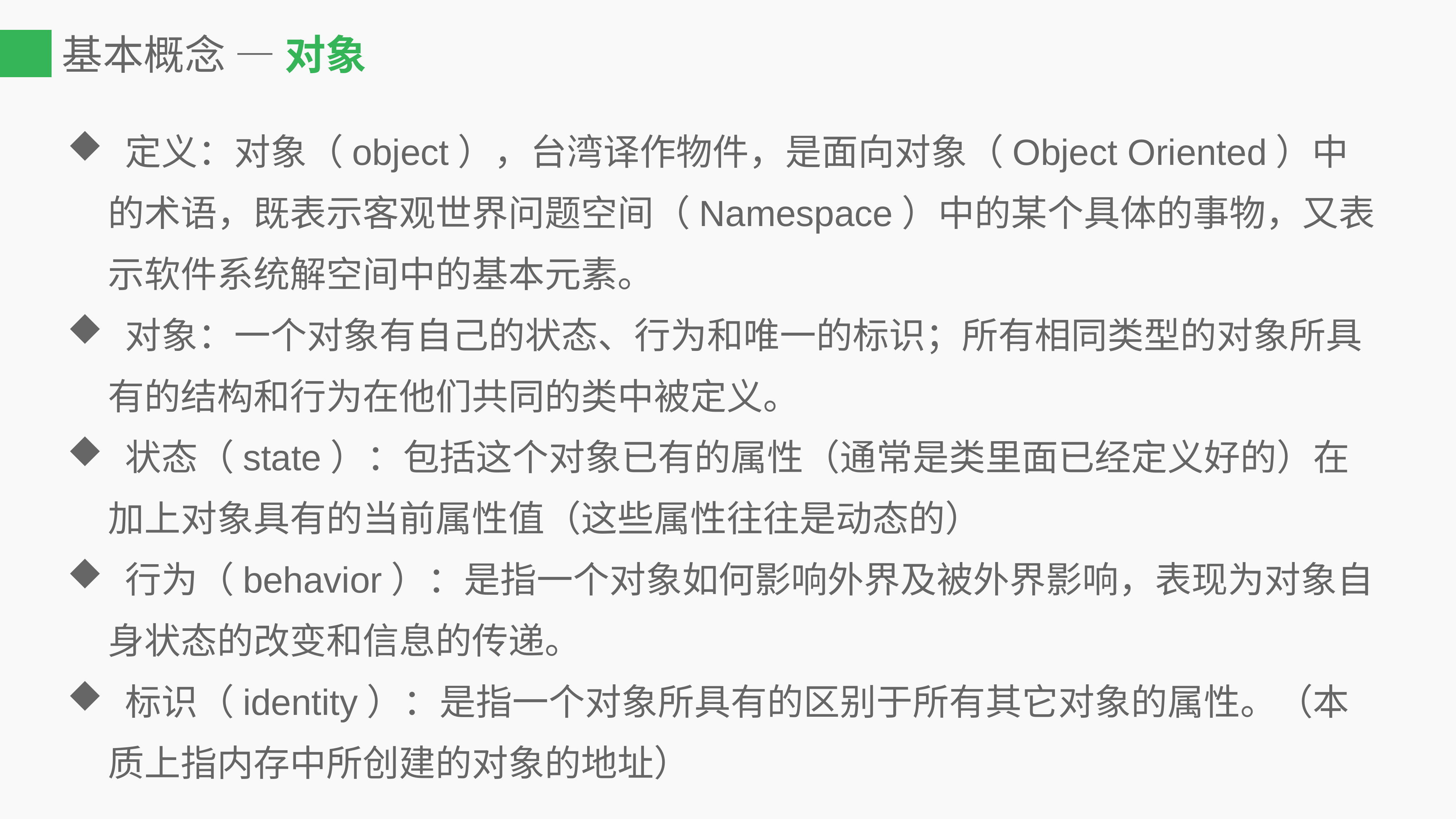

# 基本概念 — 对象
 定义：对象（object），台湾译作物件，是面向对象（Object Oriented）中的术语，既表示客观世界问题空间（Namespace）中的某个具体的事物，又表示软件系统解空间中的基本元素。
 对象：一个对象有自己的状态、行为和唯一的标识；所有相同类型的对象所具有的结构和行为在他们共同的类中被定义。
 状态（state）：包括这个对象已有的属性（通常是类里面已经定义好的）在加上对象具有的当前属性值（这些属性往往是动态的）
 行为（behavior）：是指一个对象如何影响外界及被外界影响，表现为对象自身状态的改变和信息的传递。
 标识（identity）：是指一个对象所具有的区别于所有其它对象的属性。（本质上指内存中所创建的对象的地址）